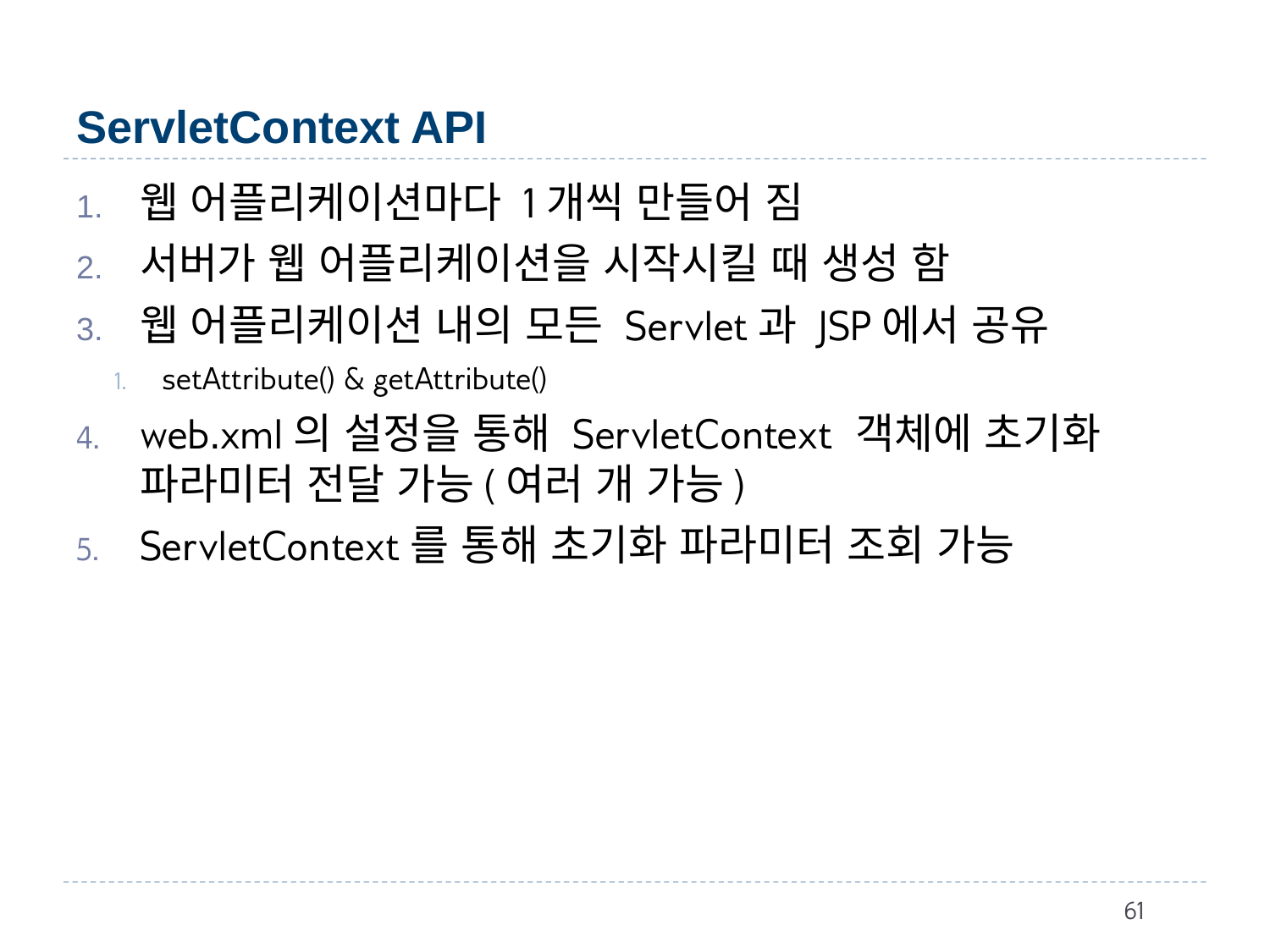

# ServletContext API
웹 어플리케이션마다 1개씩 만들어 짐
서버가 웹 어플리케이션을 시작시킬 때 생성 함
웹 어플리케이션 내의 모든 Servlet과 JSP에서 공유
setAttribute() & getAttribute()
web.xml의 설정을 통해 ServletContext 객체에 초기화 파라미터 전달 가능(여러 개 가능)
ServletContext를 통해 초기화 파라미터 조회 가능

61